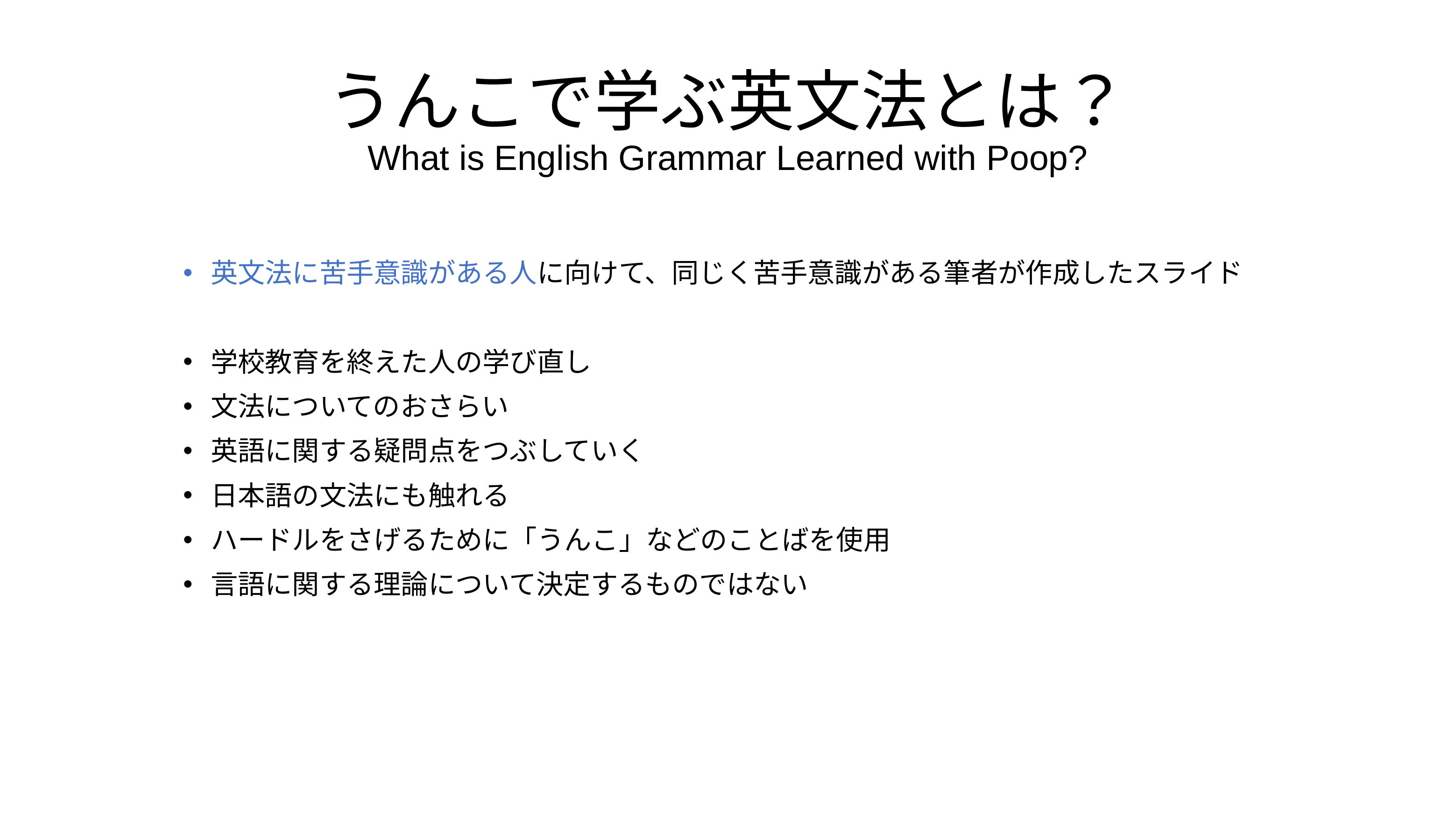

# うんこで学ぶ英文法とは？ What is English Grammar Learned with Poop?
英文法に苦手意識がある人に向けて、同じく苦手意識がある筆者が作成したスライド

学校教育を終えた人の学び直し
文法についてのおさらい
英語に関する疑問点をつぶしていく
日本語の文法にも触れる
ハードルをさげるために「うんこ」などのことばを使用
言語に関する理論について決定するものではない